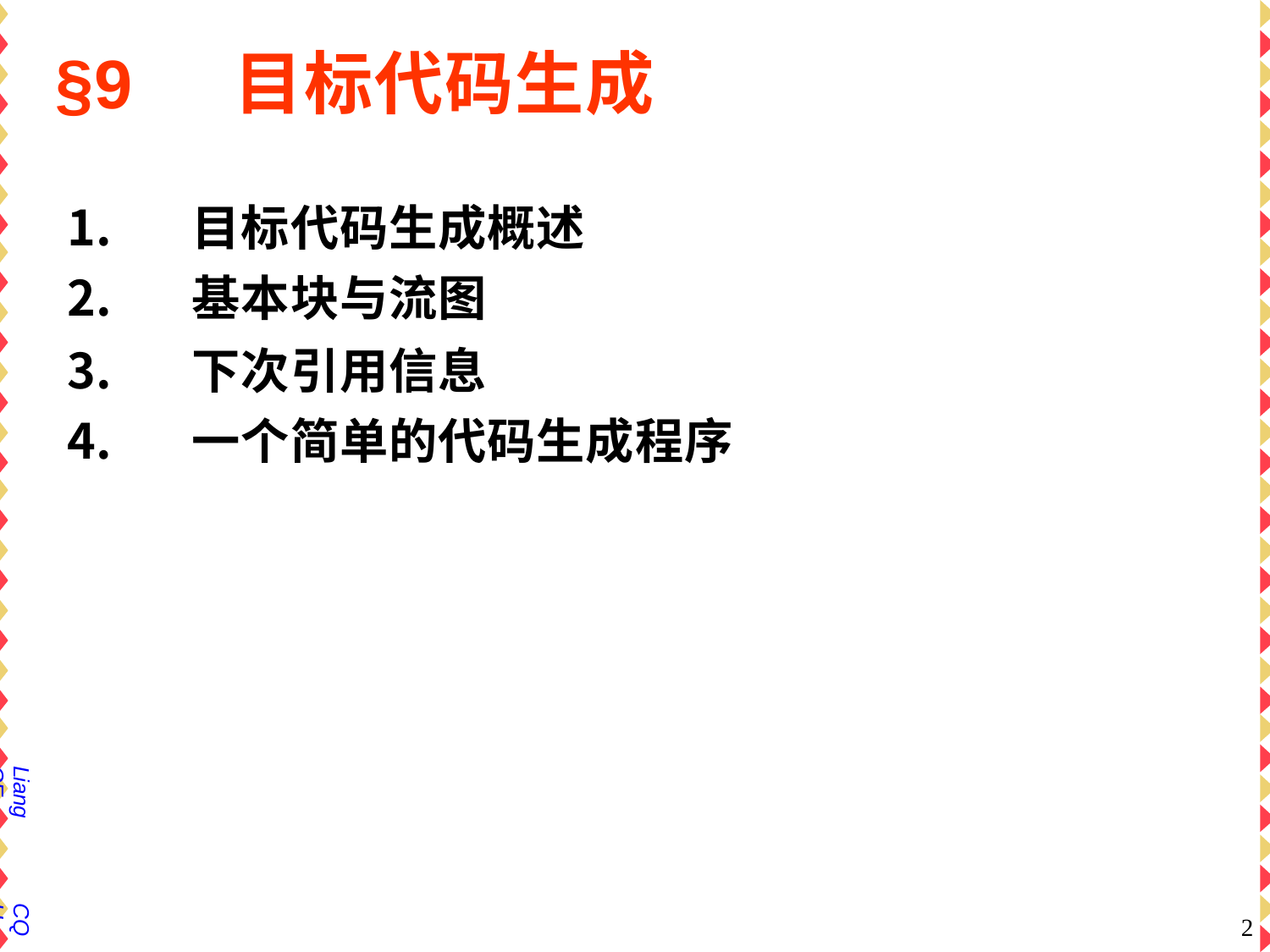

# §9	目标代码生成
目标代码生成概述
基本块与流图
下次引用信息
一个简单的代码生成程序
Liang GE
CQU
2